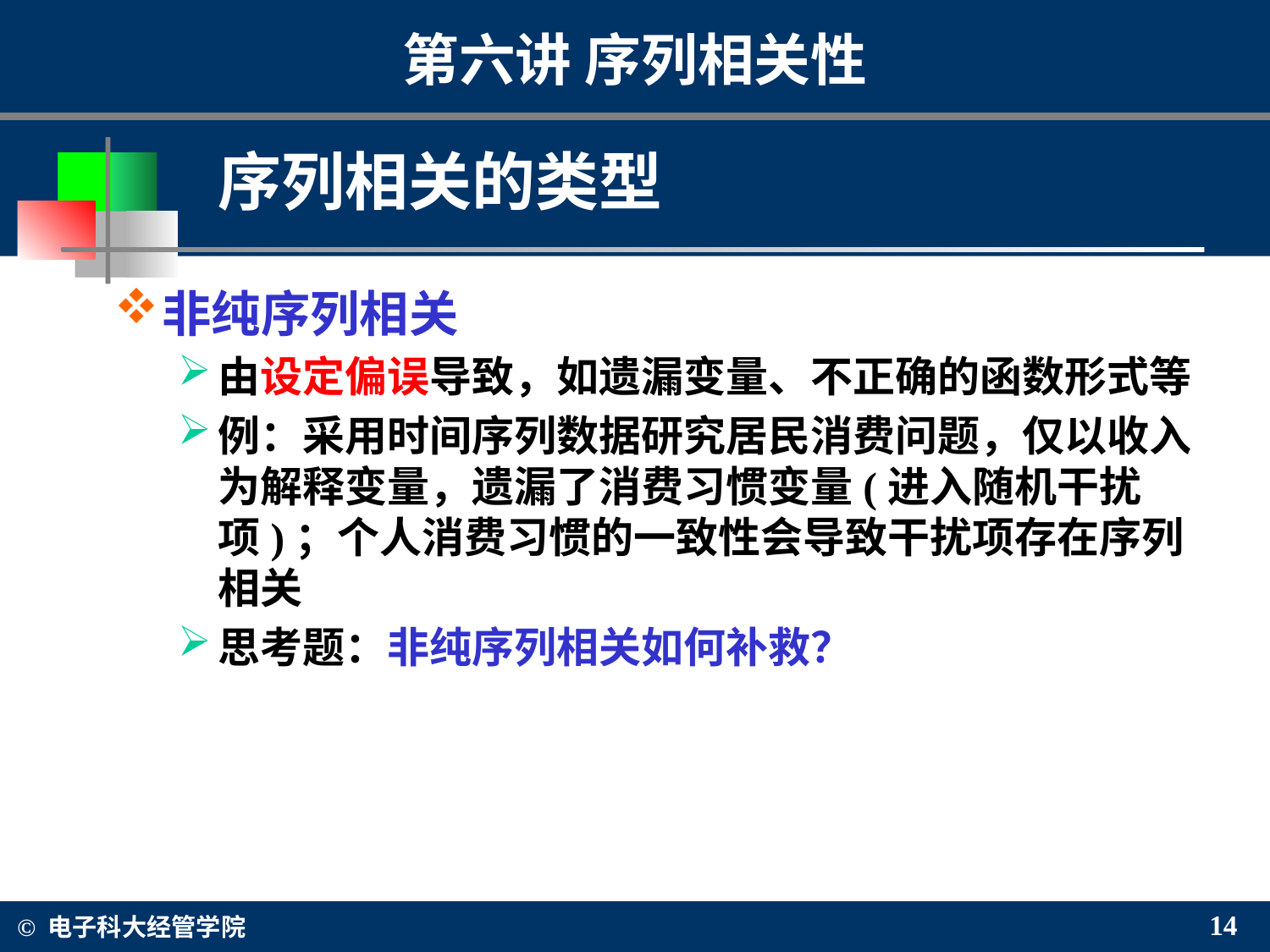

# 序列相关的类型
非纯序列相关
由设定偏误导致，如遗漏变量、不正确的函数形式等
例：采用时间序列数据研究居民消费问题，仅以收入为解释变量，遗漏了消费习惯变量(进入随机干扰项)；个人消费习惯的一致性会导致干扰项存在序列相关
思考题：非纯序列相关如何补救？